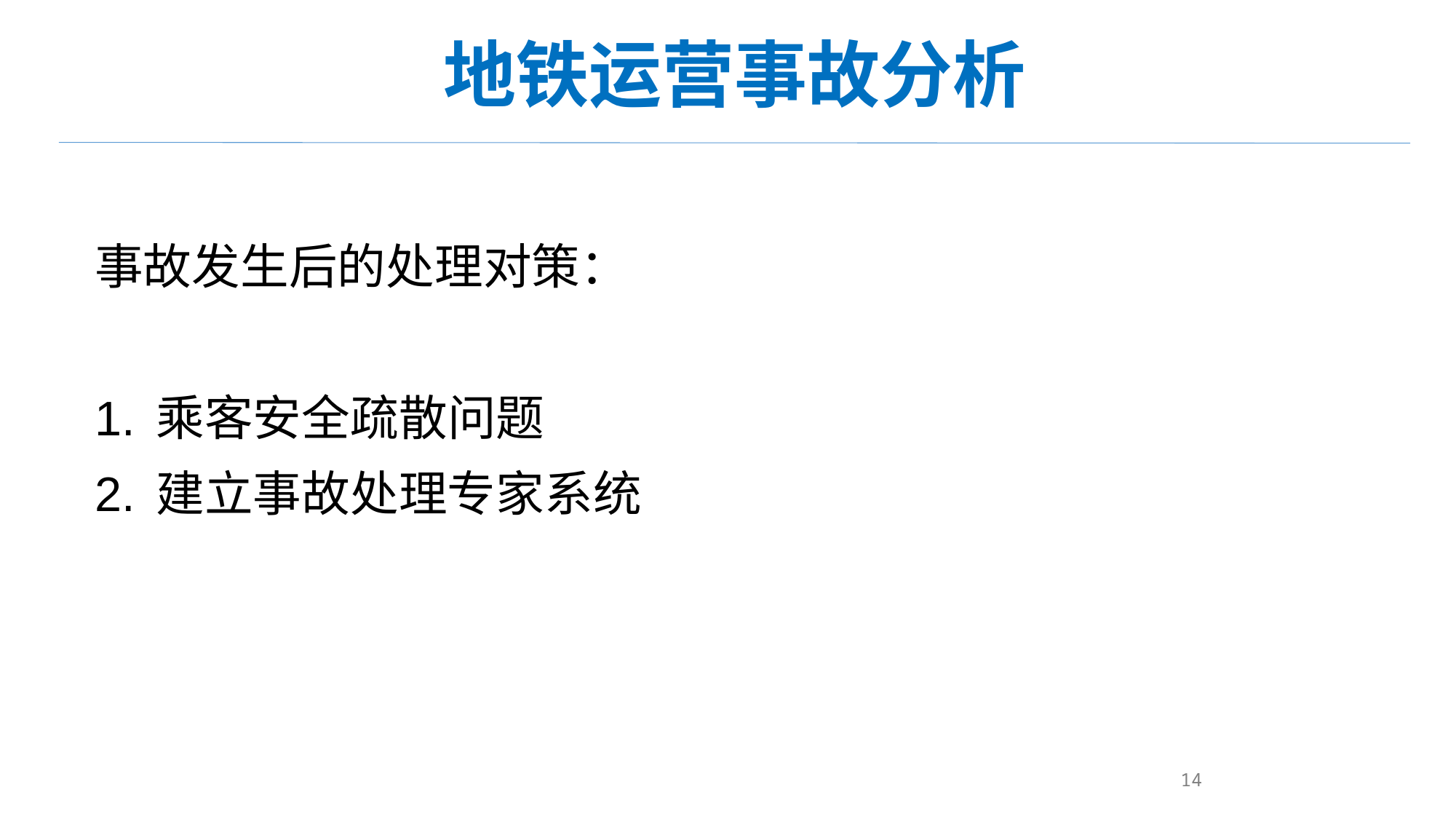

地铁运营事故分析
事故发生后的处理对策：

乘客安全疏散问题
建立事故处理专家系统

14